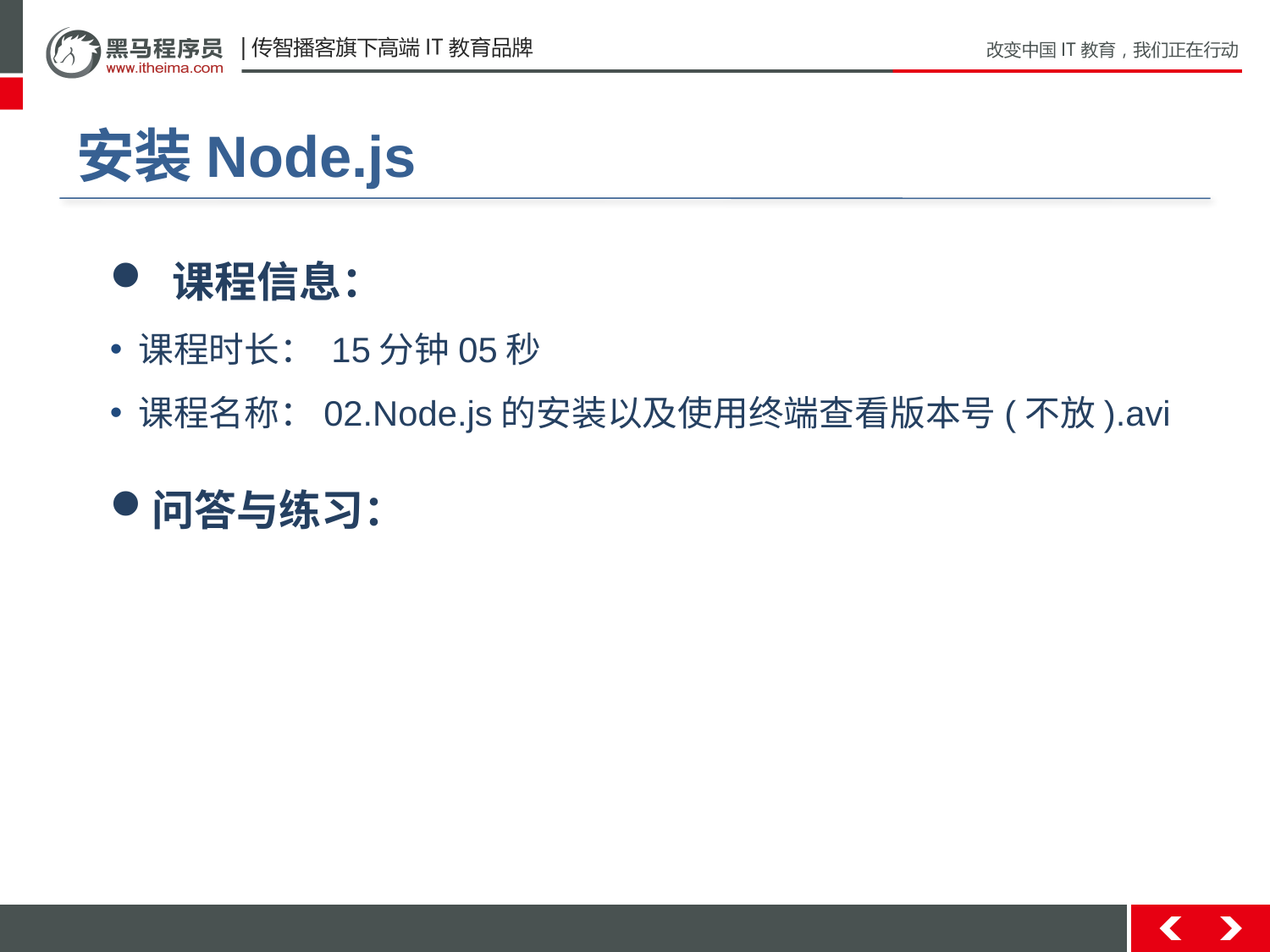

# 安装Node.js
 课程信息：
 课程时长： 15分钟05秒
 课程名称：02.Node.js的安装以及使用终端查看版本号(不放).avi
问答与练习：